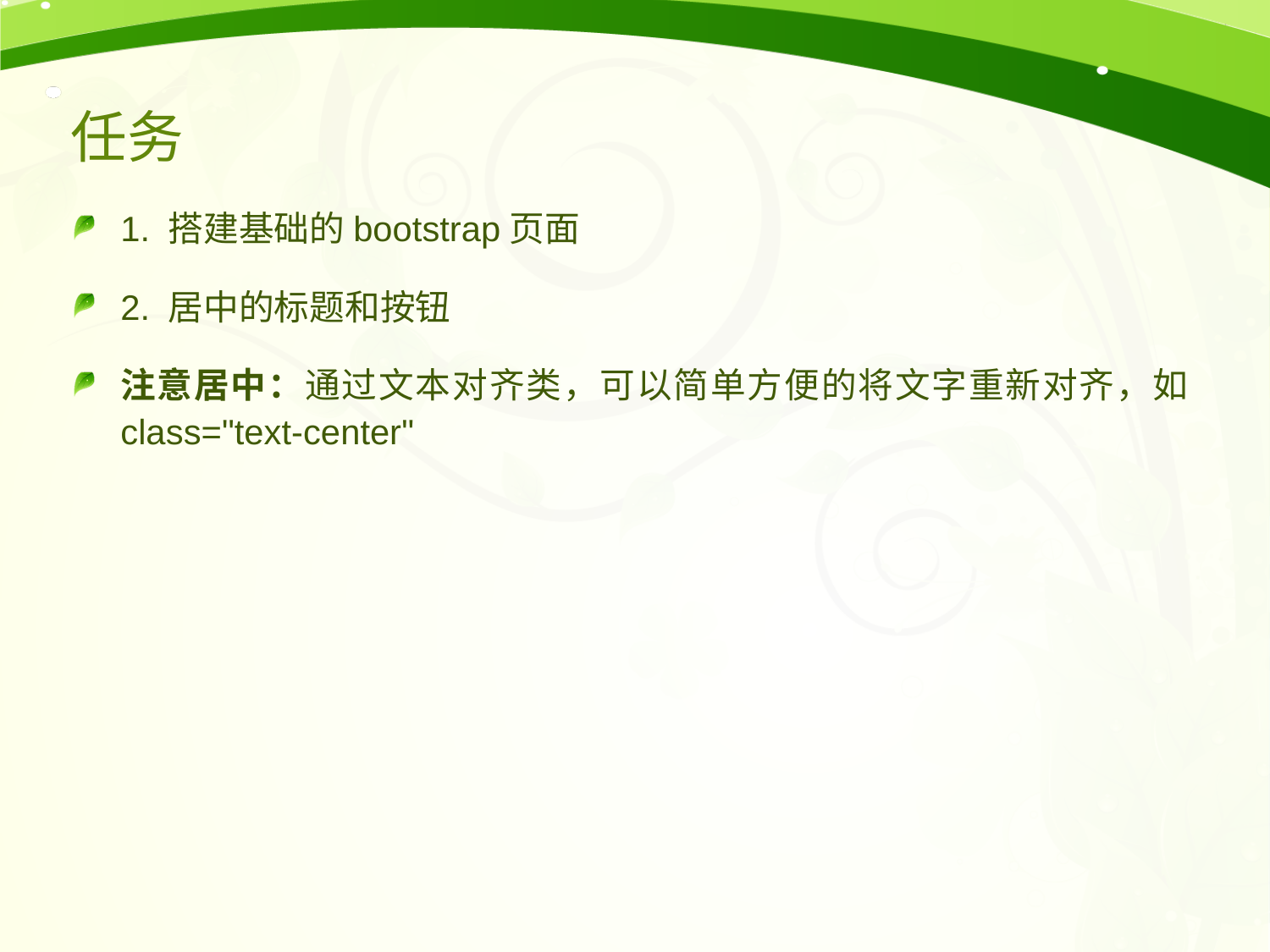

# 任务
1. 搭建基础的bootstrap页面
2. 居中的标题和按钮
注意居中：通过文本对齐类，可以简单方便的将文字重新对齐，如class="text-center"